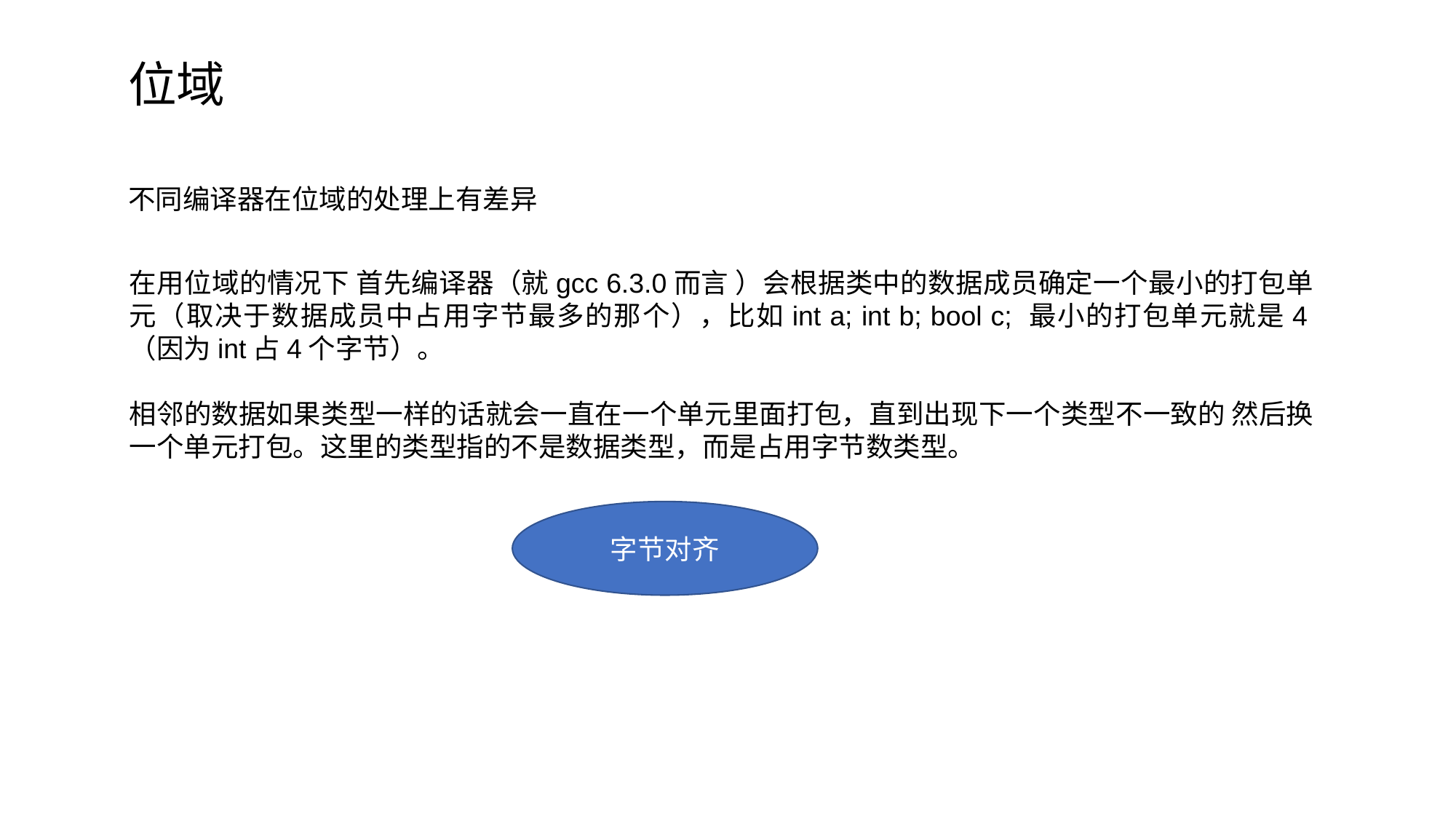

位域
不同编译器在位域的处理上有差异
在用位域的情况下 首先编译器（就gcc 6.3.0而言 ）会根据类中的数据成员确定一个最小的打包单元（取决于数据成员中占用字节最多的那个），比如int a; int b; bool c; 最小的打包单元就是4（因为int占4个字节）。

相邻的数据如果类型一样的话就会一直在一个单元里面打包，直到出现下一个类型不一致的 然后换一个单元打包。这里的类型指的不是数据类型，而是占用字节数类型。
字节对齐